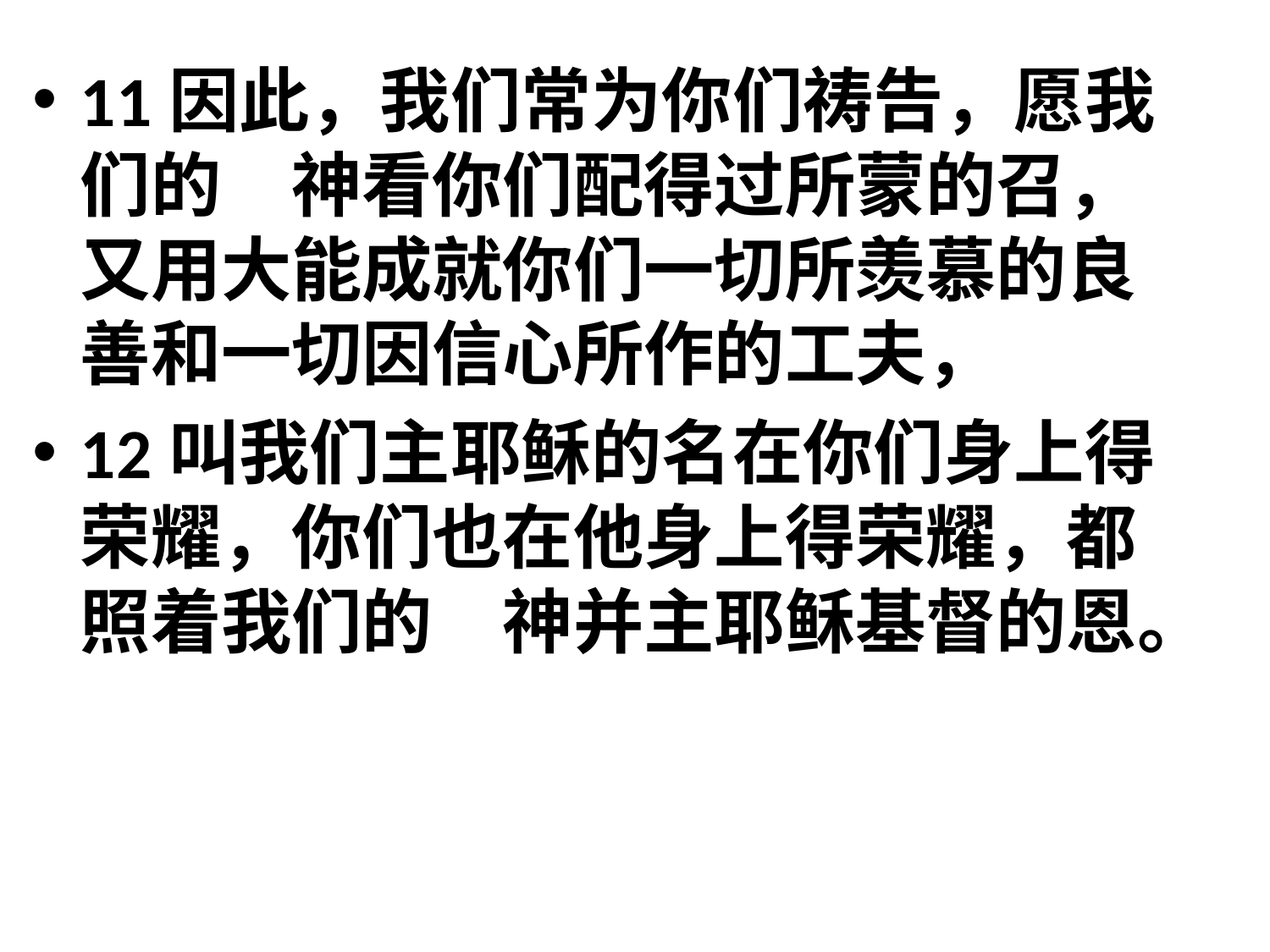

11因此，我们常为你们祷告，愿我们的　神看你们配得过所蒙的召，又用大能成就你们一切所羡慕的良善和一切因信心所作的工夫，
12叫我们主耶稣的名在你们身上得荣耀，你们也在他身上得荣耀，都照着我们的　神并主耶稣基督的恩。